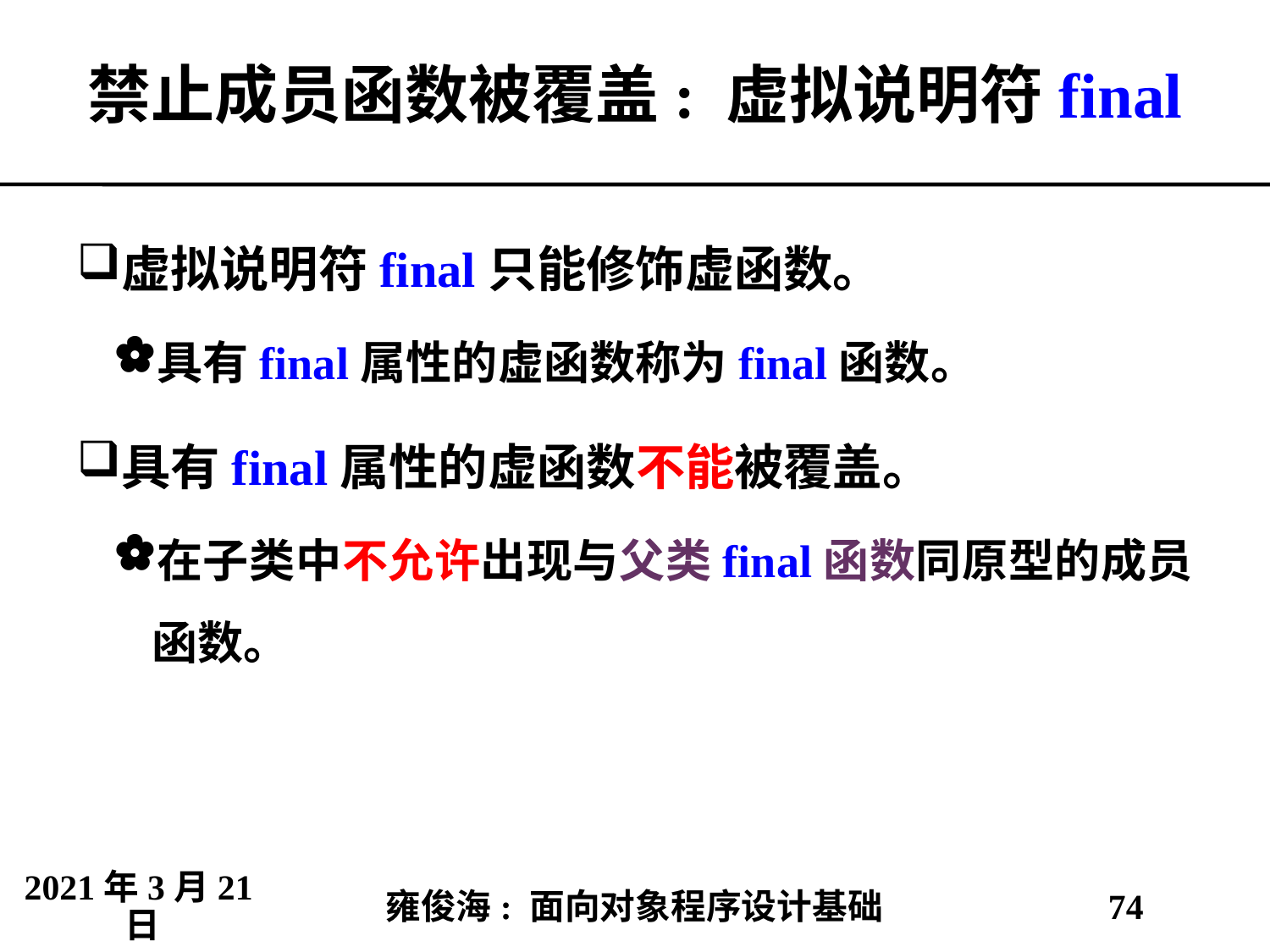

# 禁止成员函数被覆盖: 虚拟说明符final

虚拟说明符final只能修饰虚函数。
具有final属性的虚函数称为final函数。
具有final属性的虚函数不能被覆盖。
在子类中不允许出现与父类final函数同原型的成员函数。
2021年3月21日
雍俊海: 面向对象程序设计基础
74